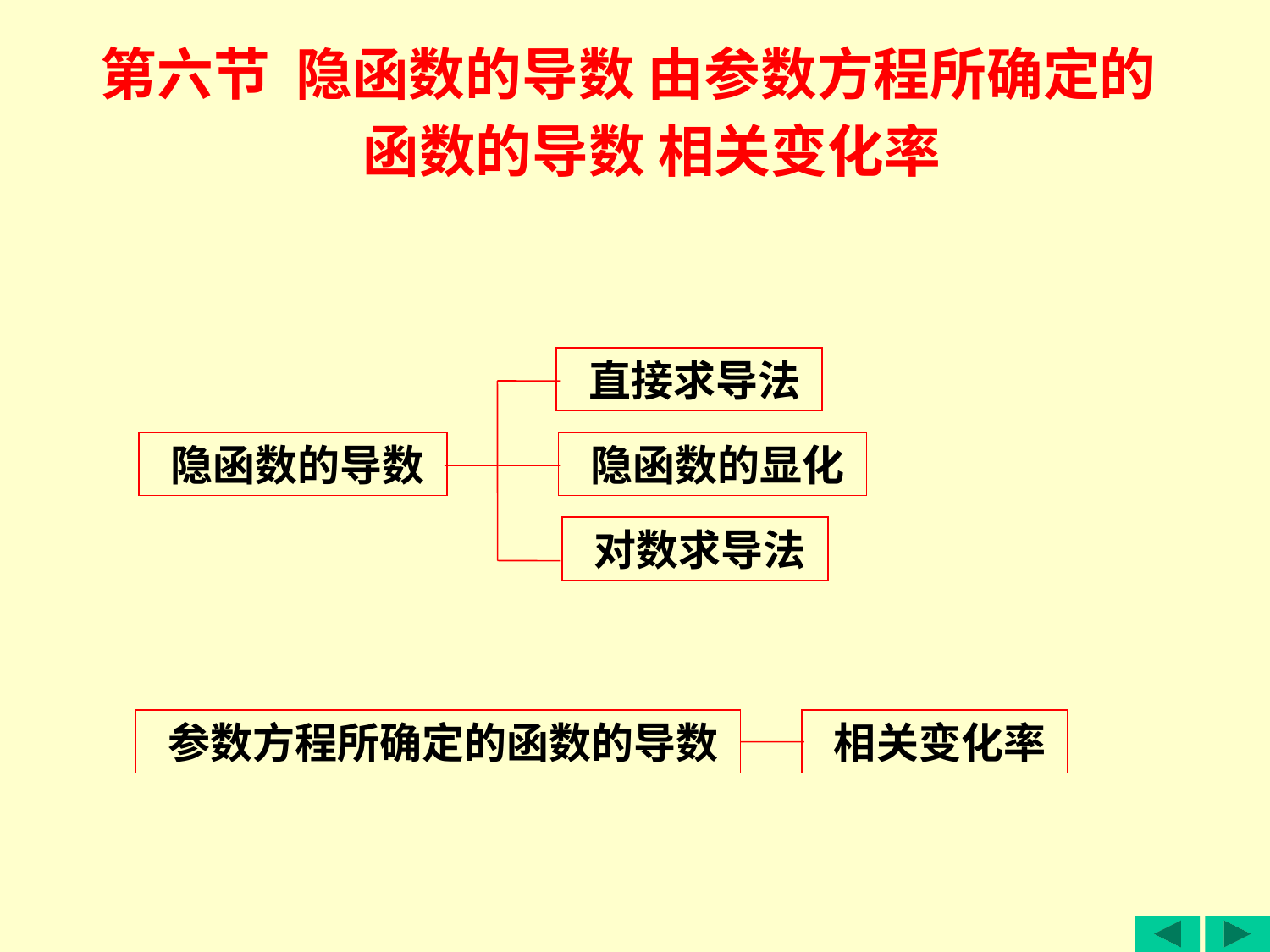

第六节  隐函数的导数 由参数方程所确定的
函数的导数 相关变化率
 直接求导法

 隐函数的导数
 隐函数的显化

 对数求导法

 参数方程所确定的函数的导数
 相关变化率

1